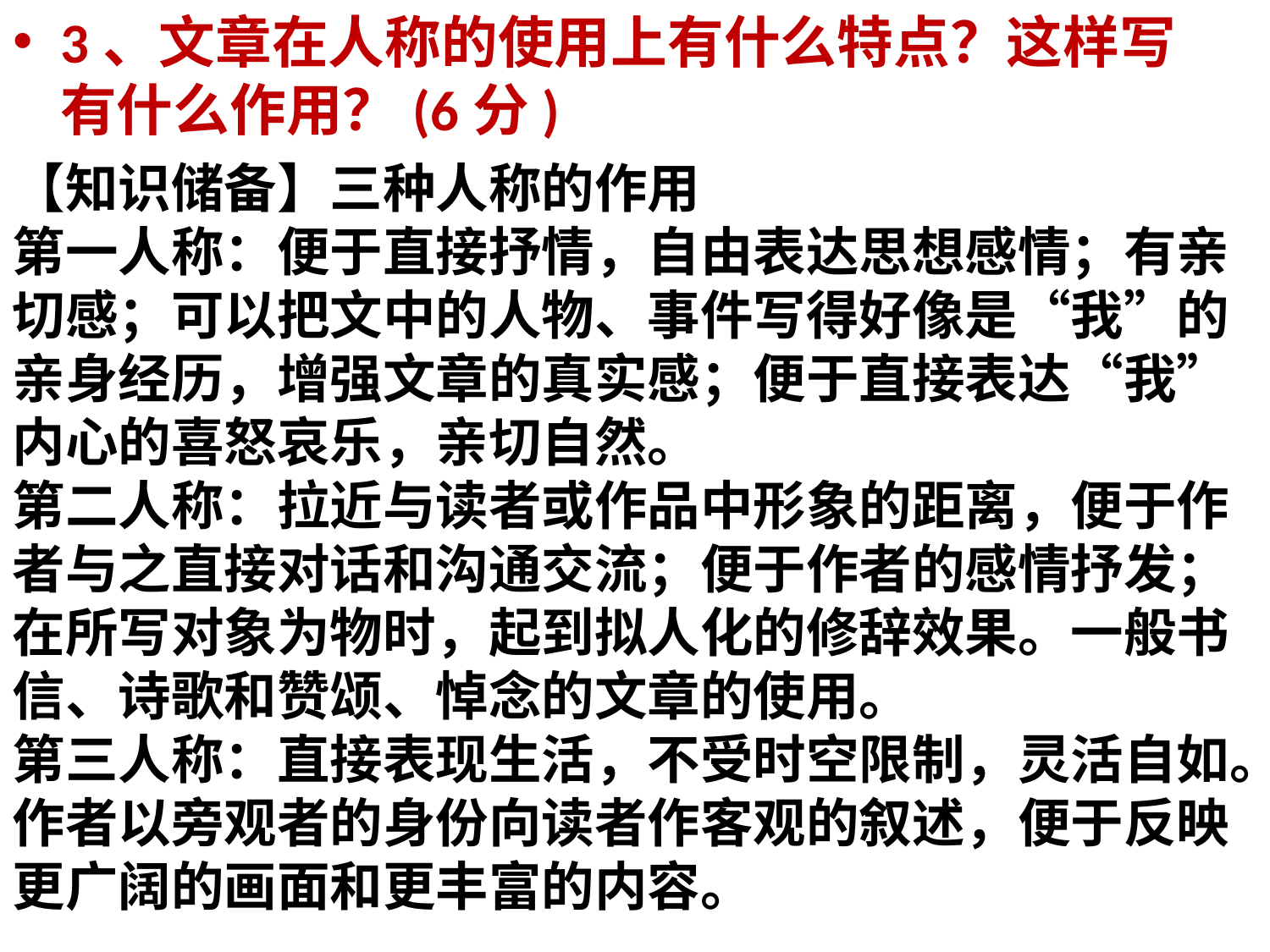

3、文章在人称的使用上有什么特点？这样写有什么作用？(6分)
【知识储备】三种人称的作用
第一人称：便于直接抒情，自由表达思想感情；有亲切感；可以把文中的人物、事件写得好像是“我”的亲身经历，增强文章的真实感；便于直接表达“我”内心的喜怒哀乐，亲切自然。
第二人称：拉近与读者或作品中形象的距离，便于作者与之直接对话和沟通交流；便于作者的感情抒发；在所写对象为物时，起到拟人化的修辞效果。一般书信、诗歌和赞颂、悼念的文章的使用。
第三人称：直接表现生活，不受时空限制，灵活自如。作者以旁观者的身份向读者作客观的叙述，便于反映更广阔的画面和更丰富的内容。